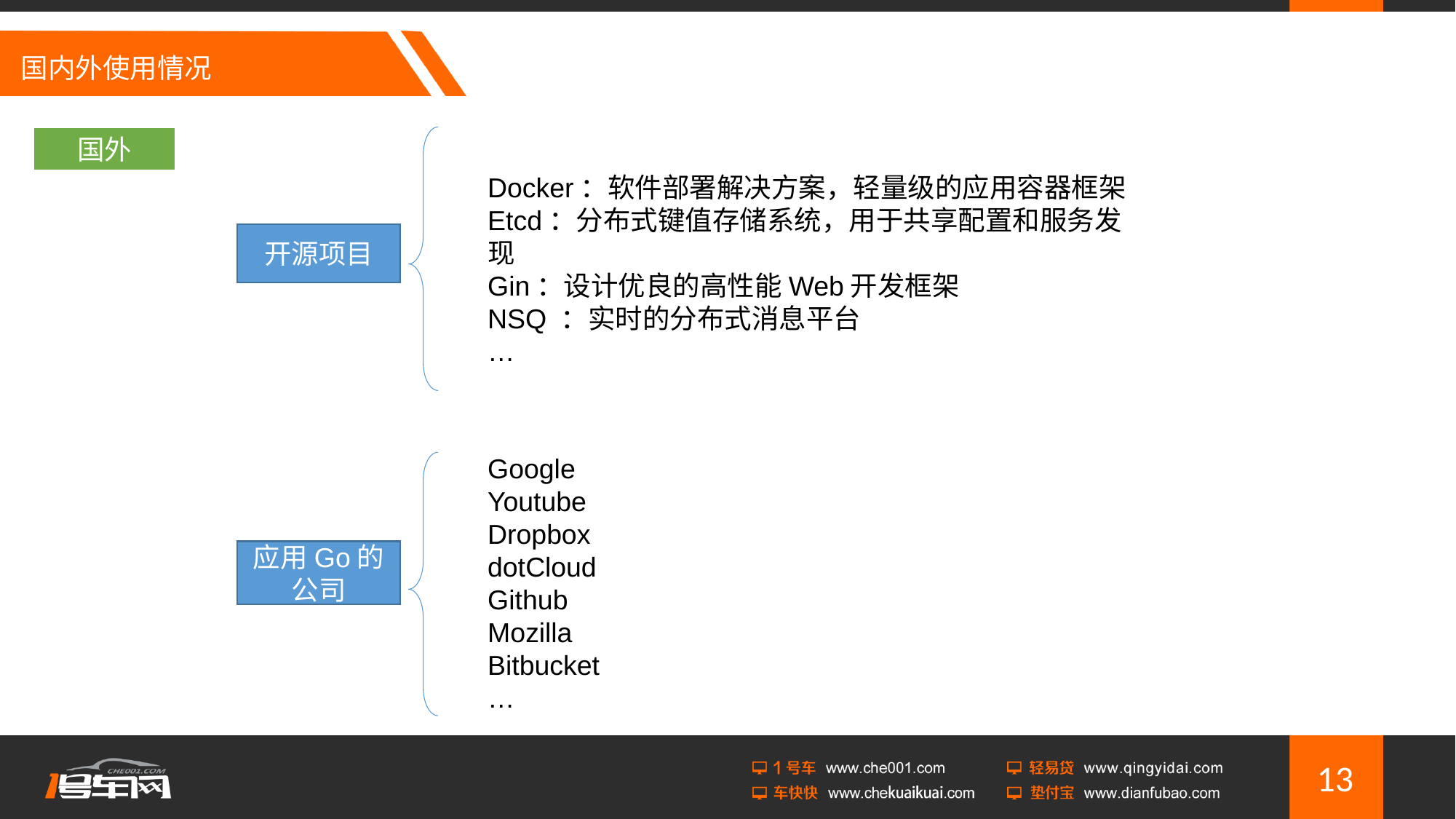

# 国内外使用情况
国外

Docker：软件部署解决方案，轻量级的应用容器框架
Etcd：分布式键值存储系统，用于共享配置和服务发现
Gin：设计优良的高性能Web开发框架
NSQ ：实时的分布式消息平台
…
开源项目
Google
Youtube
Dropbox
dotCloud
Github
Mozilla
Bitbucket
…

应用Go的公司
13